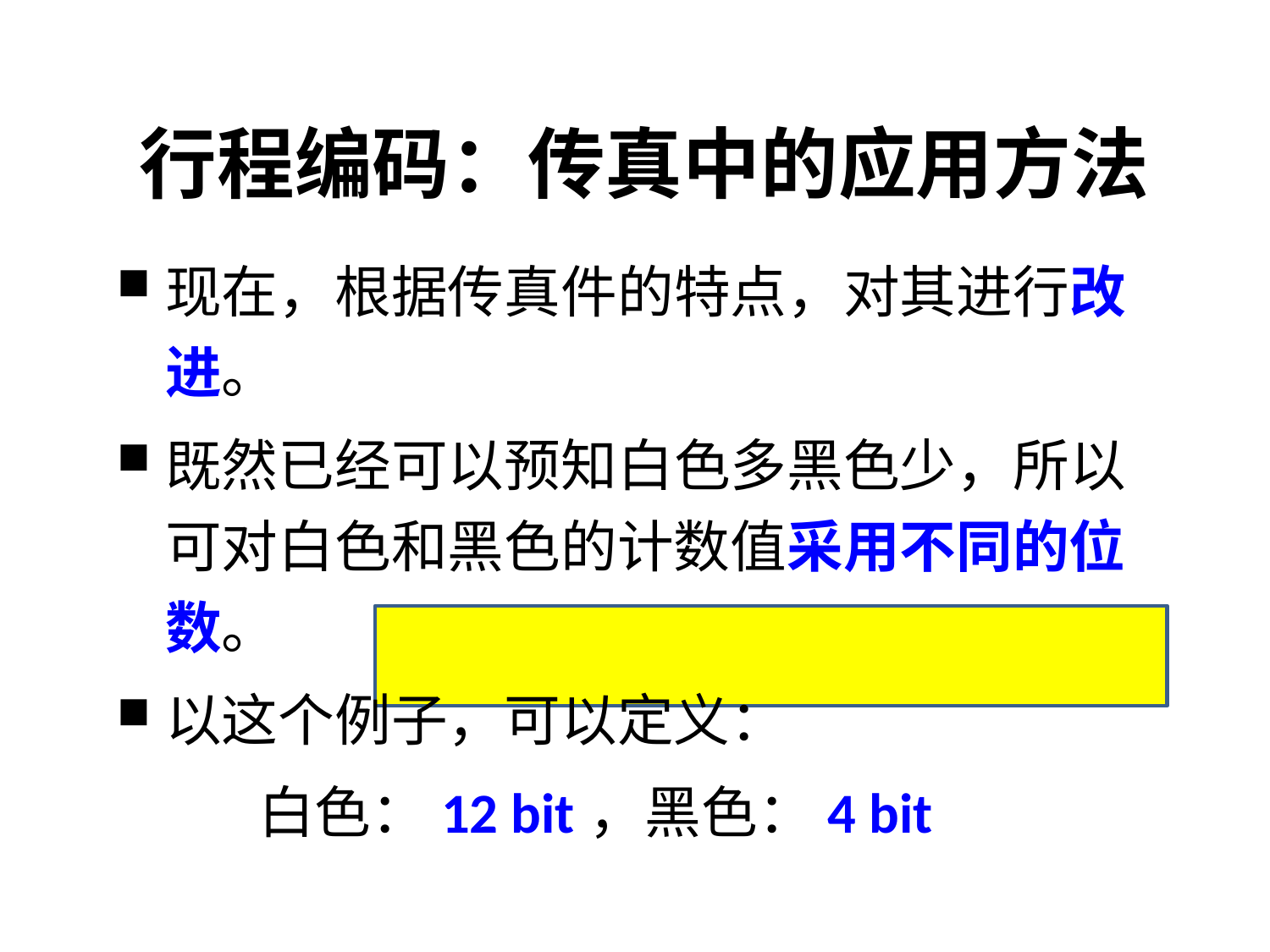

# 行程编码：传真中的应用方法
现在，根据传真件的特点，对其进行改进。
既然已经可以预知白色多黑色少，所以可对白色和黑色的计数值采用不同的位数。
以这个例子，可以定义：
          白色：12 bit，黑色：4 bit